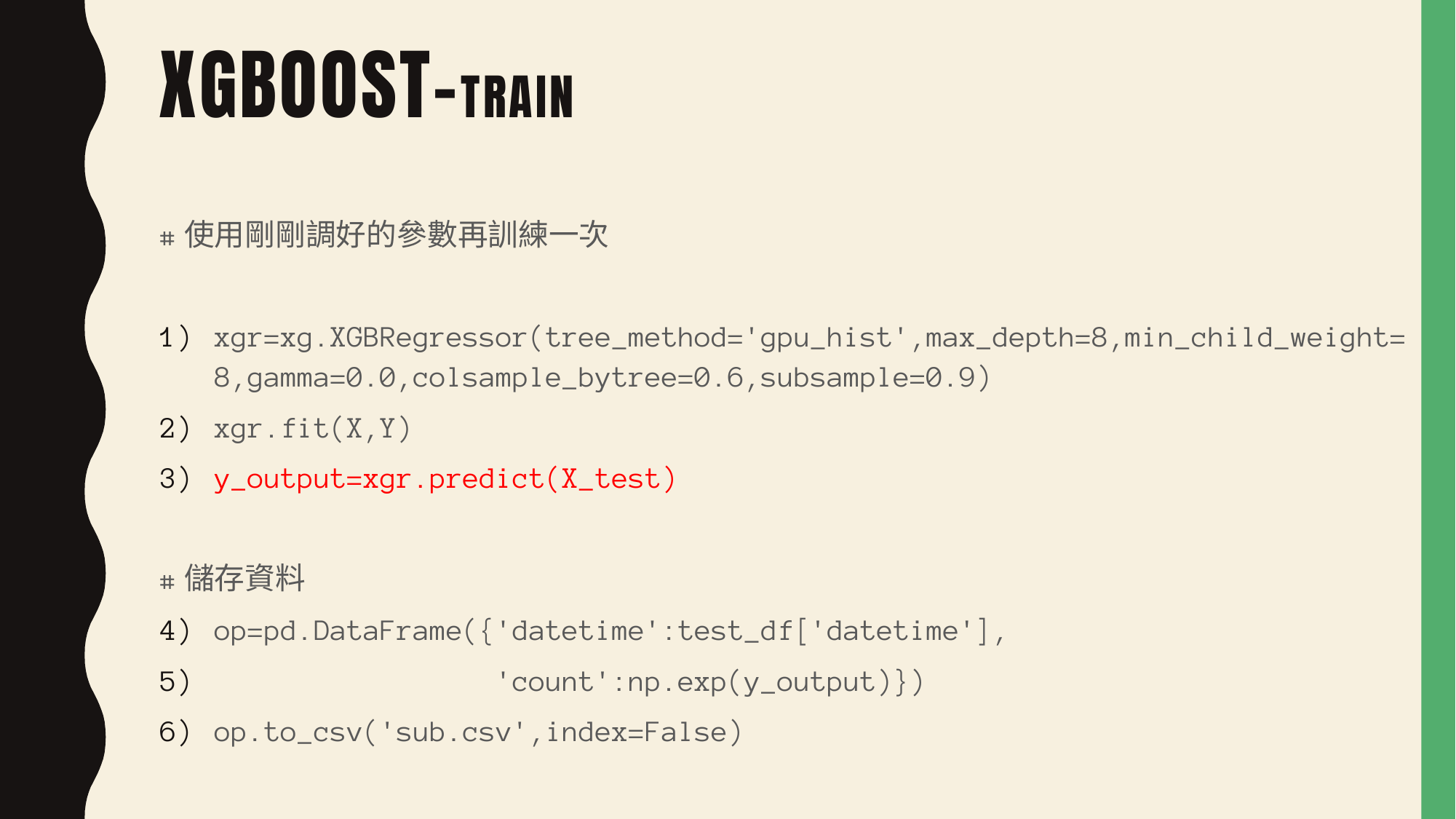

# Xgboost-train

#使用剛剛調好的參數再訓練一次

xgr=xg.XGBRegressor(tree_method='gpu_hist',max_depth=8,min_child_weight=8,gamma=0.0,colsample_bytree=0.6,subsample=0.9)
xgr.fit(X,Y)
y_output=xgr.predict(X_test)

#儲存資料
op=pd.DataFrame({'datetime':test_df['datetime'],
                 'count':np.exp(y_output)})
op.to_csv('sub.csv',index=False)